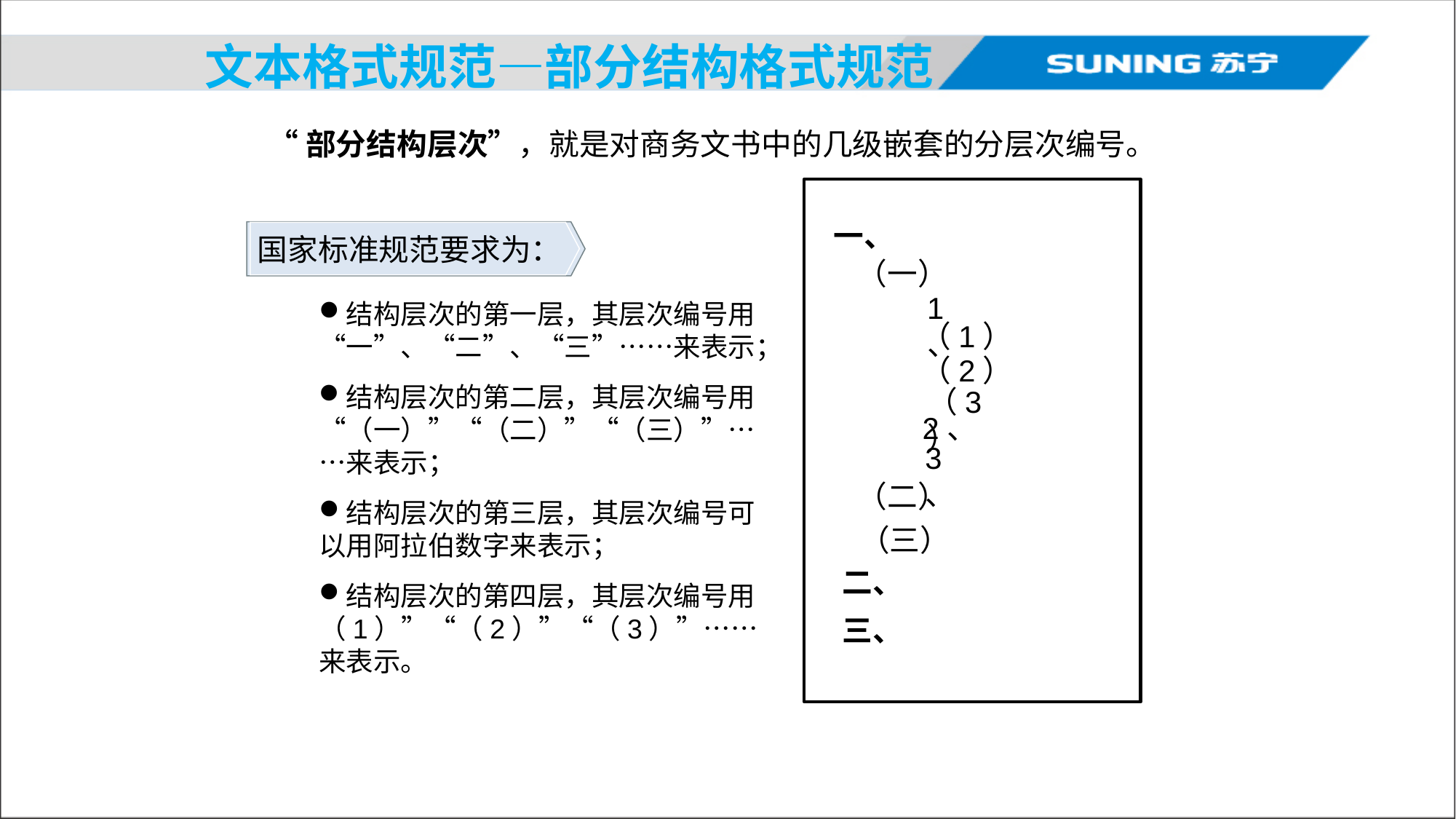

文本格式规范—部分结构格式规范
“部分结构层次”，就是对商务文书中的几级嵌套的分层次编号。

一、

国家标准规范要求为：
（一）
1、
结构层次的第一层，其层次编号用“一”、“二”、“三”……来表示；
（1）
（2）
结构层次的第二层，其层次编号用“（一）”“（二）”“（三）”……来表示；
（3）
2、
3、
（二）
结构层次的第三层，其层次编号可以用阿拉伯数字来表示；
（三）
二、
结构层次的第四层，其层次编号用（1）”“（2）”“（3）”……来表示。

三、